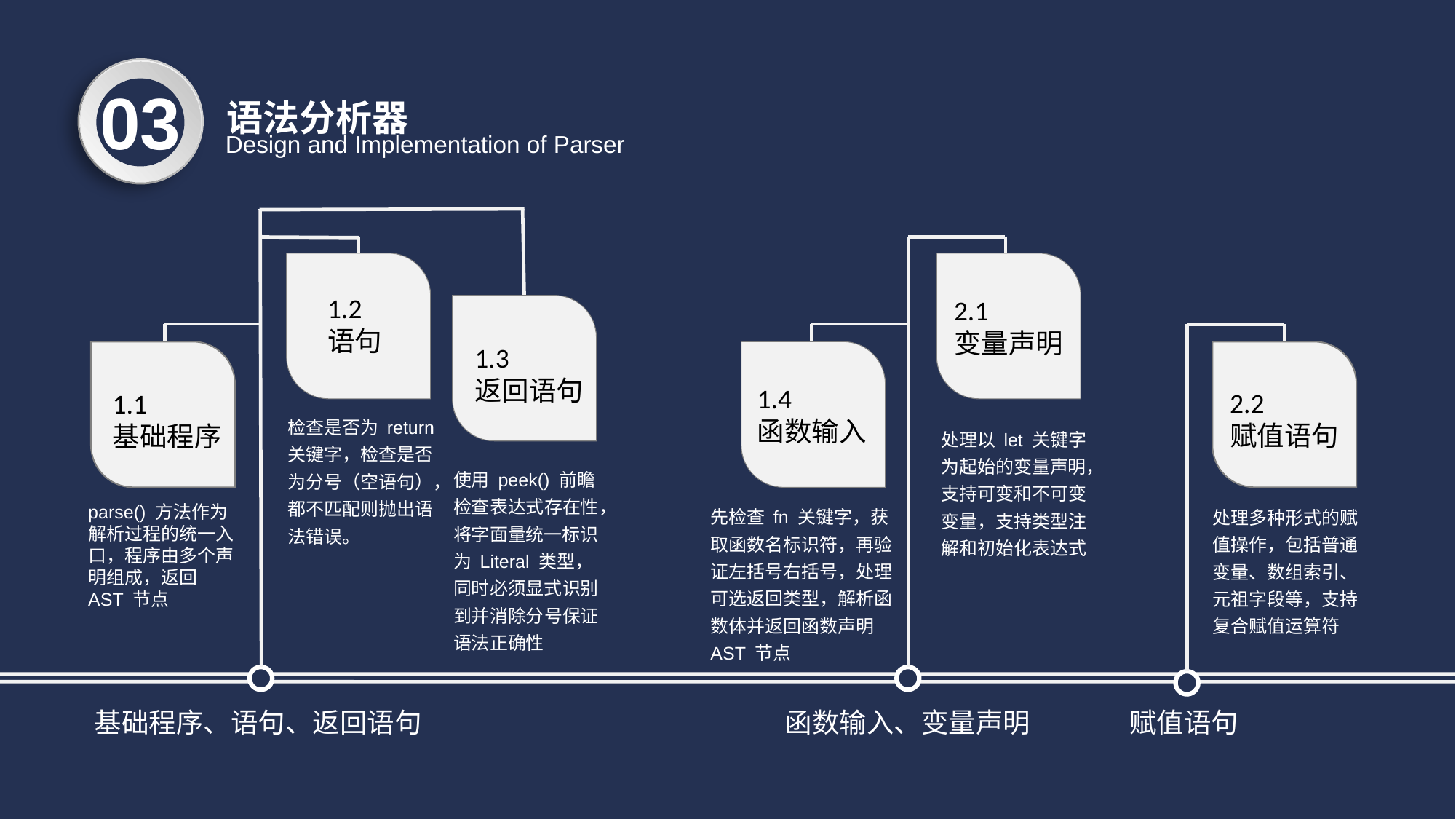

语法分析器

03
Design and Implementation of Parser

1.2
语句
2.1
变量声明

1.3
返回语句

1.4
函数输入
2.2
赋值语句
1.1
基础程序
检查是否为 return 关键字，检查是否为分号（空语句），都不匹配则抛出语法错误。
处理以 let 关键字为起始的变量声明，支持可变和不可变变量，支持类型注解和初始化表达式
使用 peek() 前瞻检查表达式存在性，将字面量统一标识为 Literal 类型，同时必须显式识别到并消除分号保证语法正确性
先检查 fn 关键字，获取函数名标识符，再验证左括号右括号，处理可选返回类型，解析函数体并返回函数声明 AST 节点
parse() 方法作为解析过程的统一入口，程序由多个声明组成，返回 AST 节点
处理多种形式的赋值操作，包括普通变量、数组索引、元祖字段等，支持复合赋值运算符

基础程序、语句、返回语句
函数输入、变量声明
赋值语句